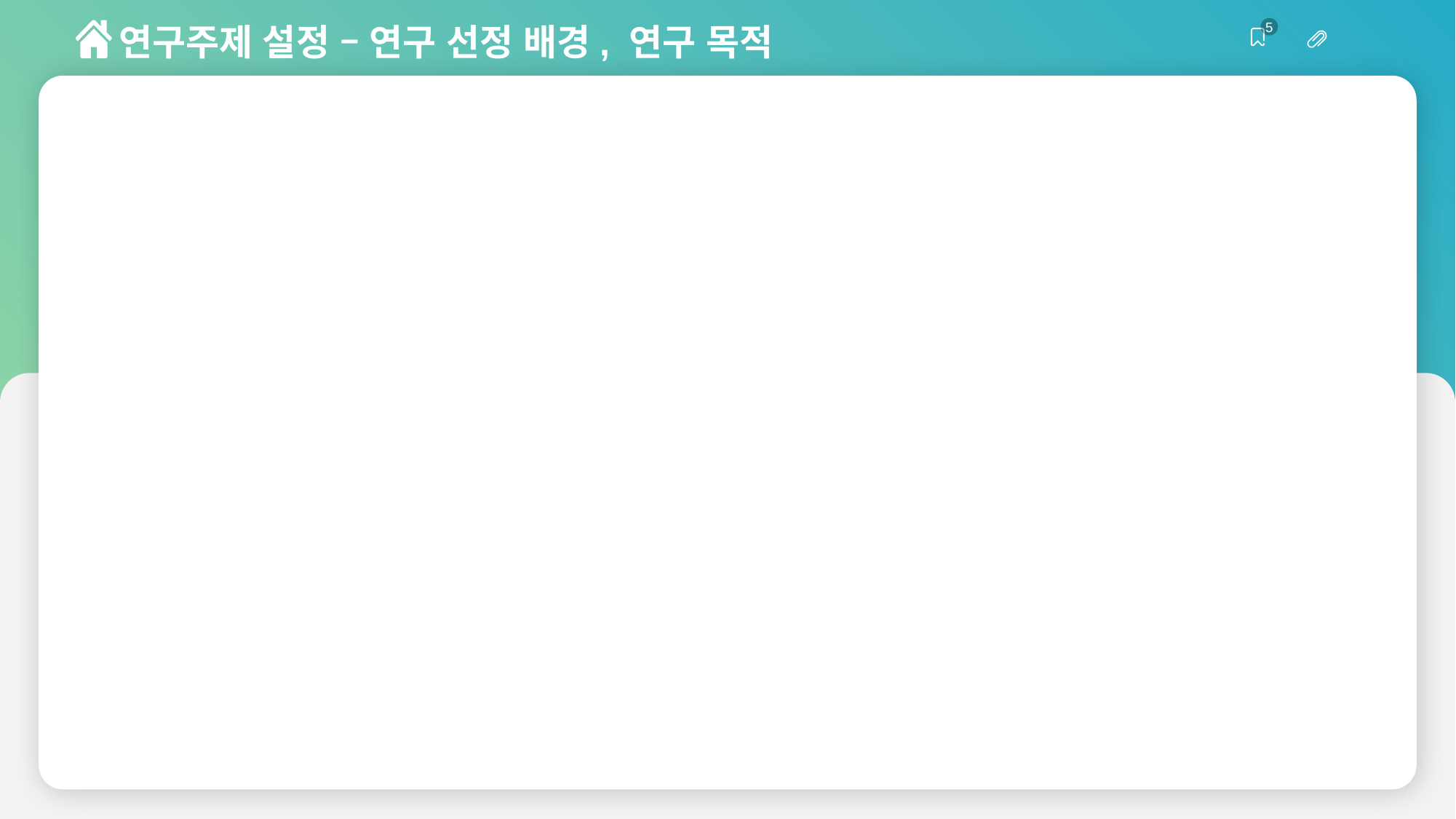

연구주제 설정 – 연구 선정 배경, 연구 목적
5

CONTENT A